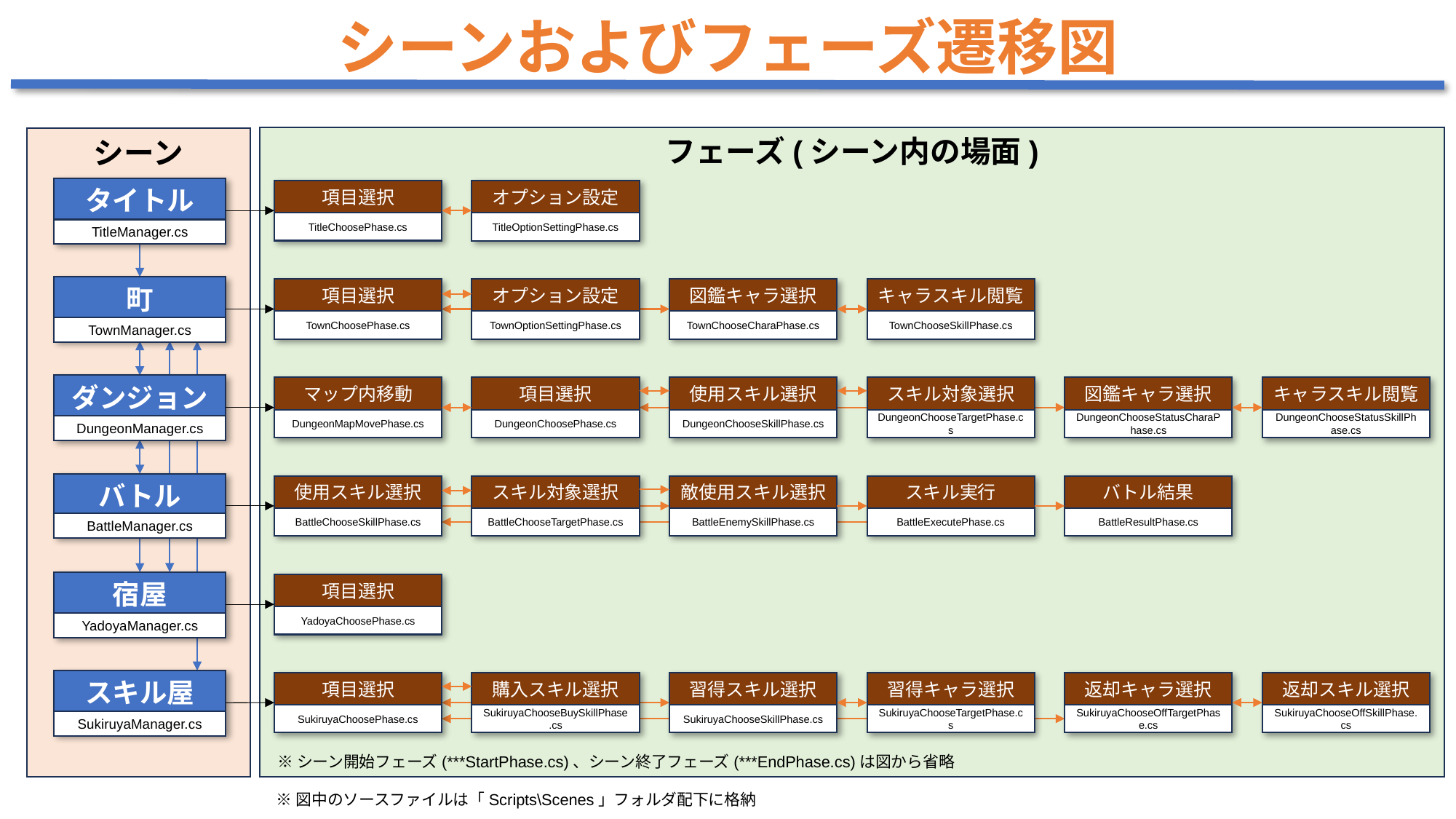

# シーンおよびフェーズ遷移図
フェーズ(シーン内の場面)
シーン
タイトル
項目選択
オプション設定
TitleChoosePhase.cs
TitleOptionSettingPhase.cs
TitleManager.cs
町
項目選択
オプション設定
図鑑キャラ選択
キャラスキル閲覧
TownChoosePhase.cs
TownOptionSettingPhase.cs
TownChooseCharaPhase.cs
TownChooseSkillPhase.cs
TownManager.cs
ダンジョン
マップ内移動
項目選択
使用スキル選択
スキル対象選択
図鑑キャラ選択
キャラスキル閲覧
DungeonMapMovePhase.cs
DungeonChoosePhase.cs
DungeonChooseSkillPhase.cs
DungeonChooseTargetPhase.cs
DungeonChooseStatusCharaPhase.cs
DungeonChooseStatusSkillPhase.cs
DungeonManager.cs
バトル
使用スキル選択
スキル対象選択
敵使用スキル選択
スキル実行
バトル結果
BattleChooseSkillPhase.cs
BattleChooseTargetPhase.cs
BattleEnemySkillPhase.cs
BattleExecutePhase.cs
BattleResultPhase.cs
BattleManager.cs
宿屋
項目選択
YadoyaChoosePhase.cs
YadoyaManager.cs
スキル屋
項目選択
購入スキル選択
習得スキル選択
習得キャラ選択
返却キャラ選択
返却スキル選択
SukiruyaChoosePhase.cs
SukiruyaChooseBuySkillPhase.cs
SukiruyaChooseSkillPhase.cs
SukiruyaChooseTargetPhase.cs
SukiruyaChooseOffTargetPhase.cs
SukiruyaChooseOffSkillPhase.cs
SukiruyaManager.cs
※シーン開始フェーズ(***StartPhase.cs)、シーン終了フェーズ(***EndPhase.cs)は図から省略
※図中のソースファイルは「Scripts\Scenes」フォルダ配下に格納